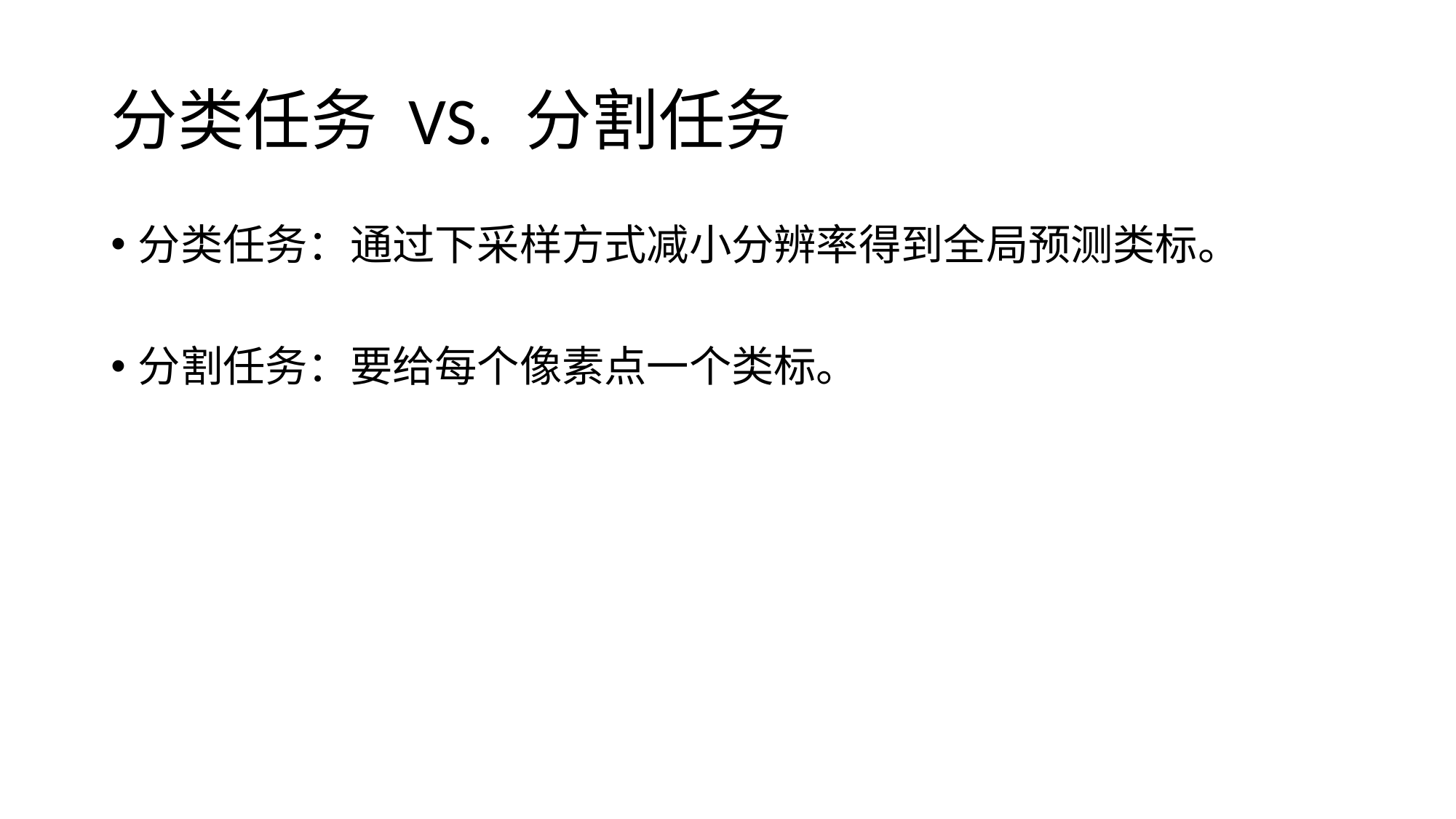

# 分类任务 VS. 分割任务
分类任务：通过下采样方式减小分辨率得到全局预测类标。

分割任务：要给每个像素点一个类标。